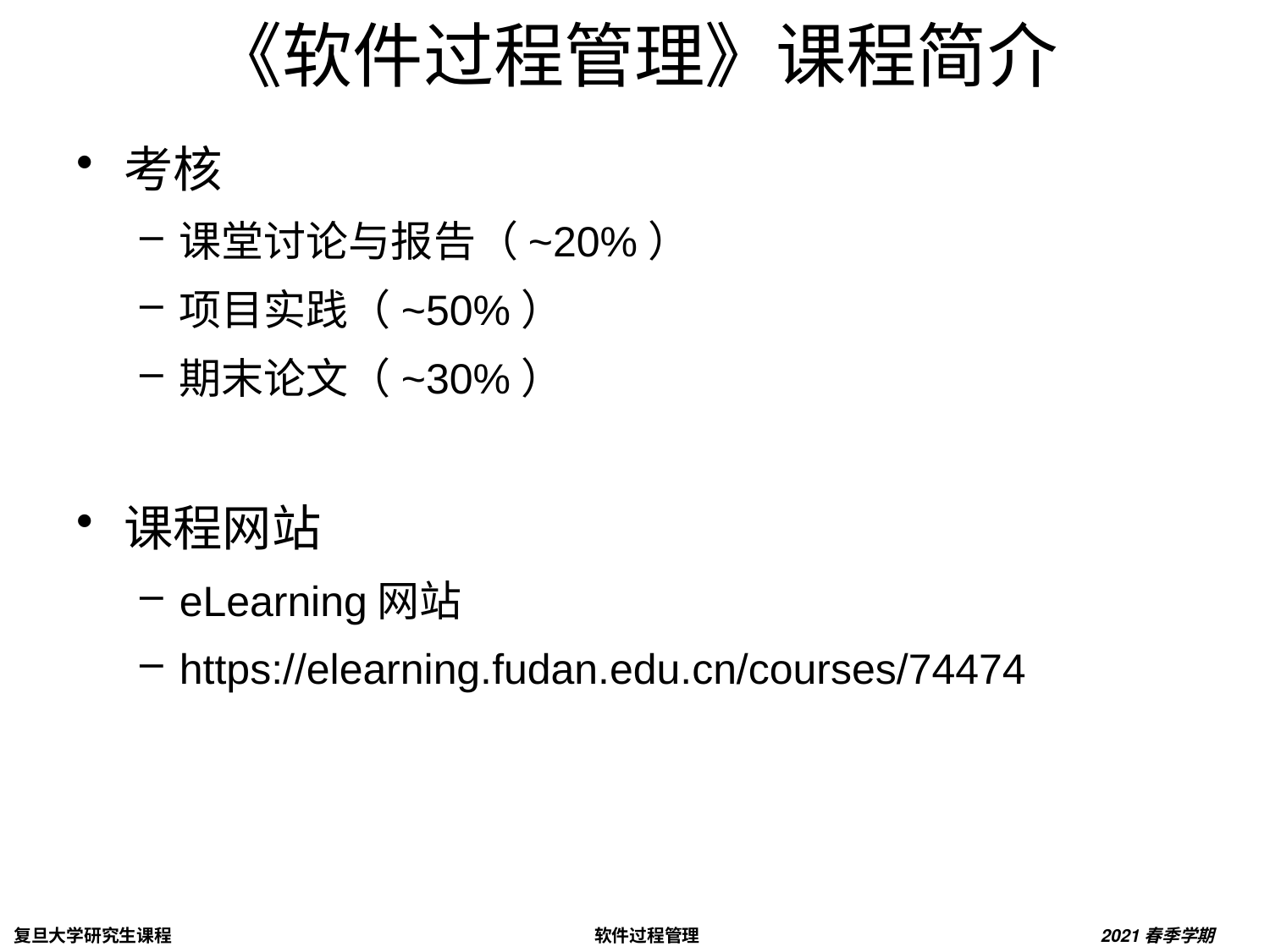

# 《软件过程管理》课程简介
考核
课堂讨论与报告（~20%）
项目实践（~50%）
期末论文（~30%）

课程网站
eLearning网站
https://elearning.fudan.edu.cn/courses/74474
7